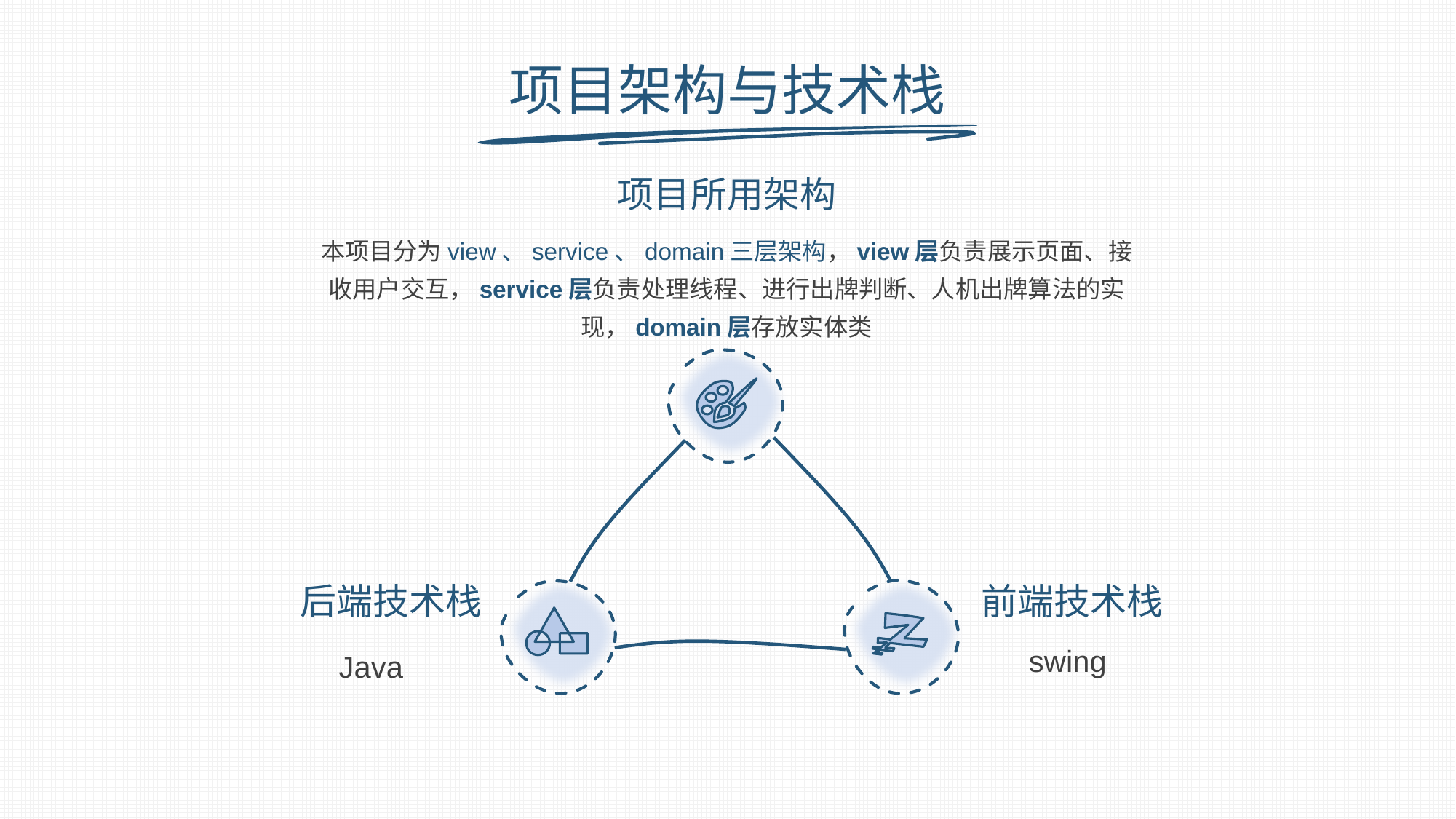

# 项目架构与技术栈
项目所用架构
本项目分为view、service、domain三层架构，view层负责展示页面、接收用户交互，service层负责处理线程、进行出牌判断、人机出牌算法的实现，domain层存放实体类

后端技术栈
前端技术栈

swing
Java